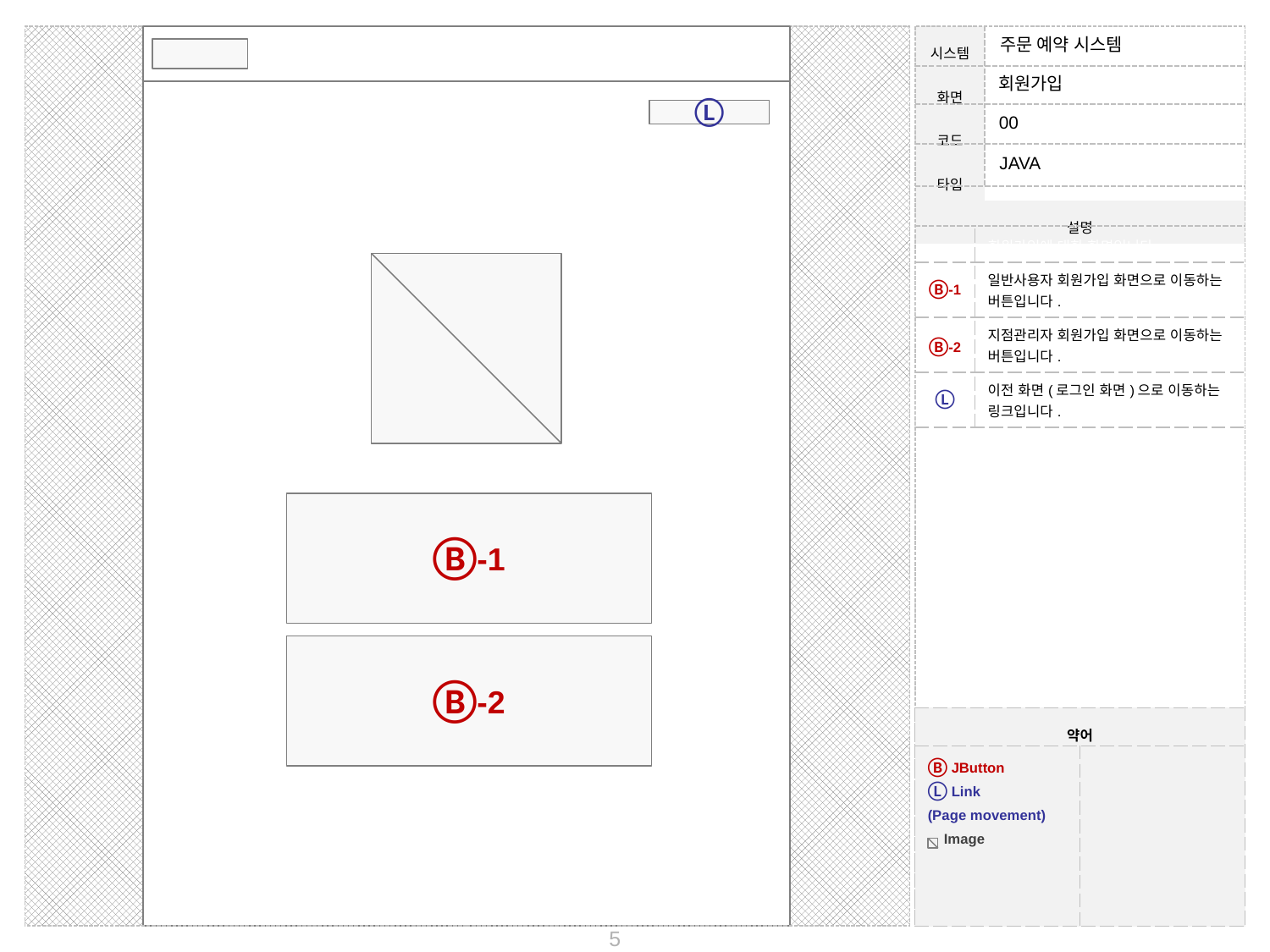

주문 예약 시스템
회원가입
00
JAVA
|  | 회원가입에 대한 화면입니다. |
| --- | --- |
| Ⓑ-1 | 일반사용자 회원가입 화면으로 이동하는 버튼입니다. |
| Ⓑ-2 | 지점관리자 회원가입 화면으로 이동하는 버튼입니다. |
| Ⓛ | 이전 화면(로그인 화면)으로 이동하는 링크입니다. |

Ⓑ-1

Ⓑ-2
| 약어 |  |
| --- | --- |
| Ⓑ JButton Ⓛ Link (Page movement) Image |  |

5